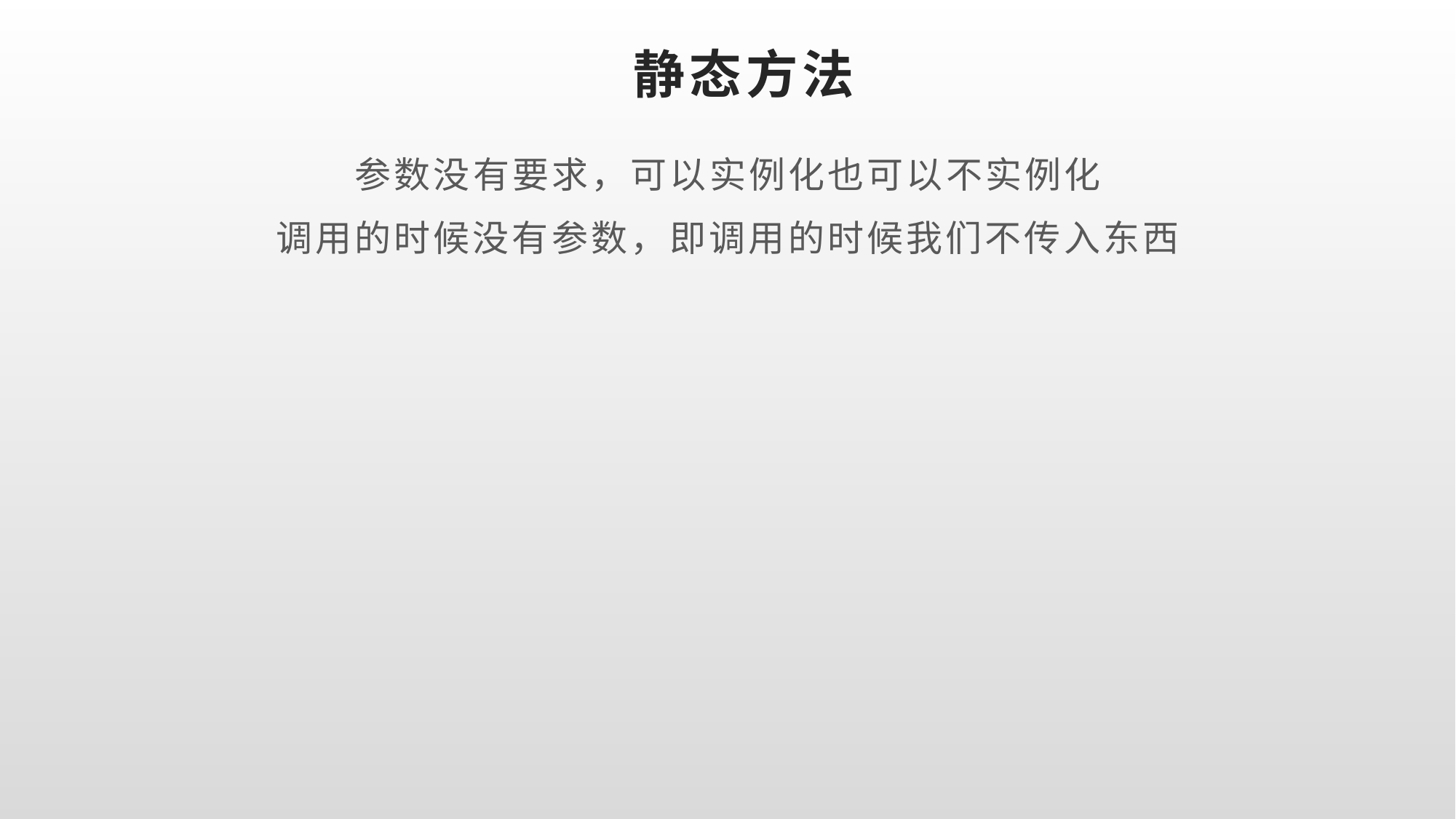

# 静态方法
参数没有要求，可以实例化也可以不实例化
调用的时候没有参数，即调用的时候我们不传入东西